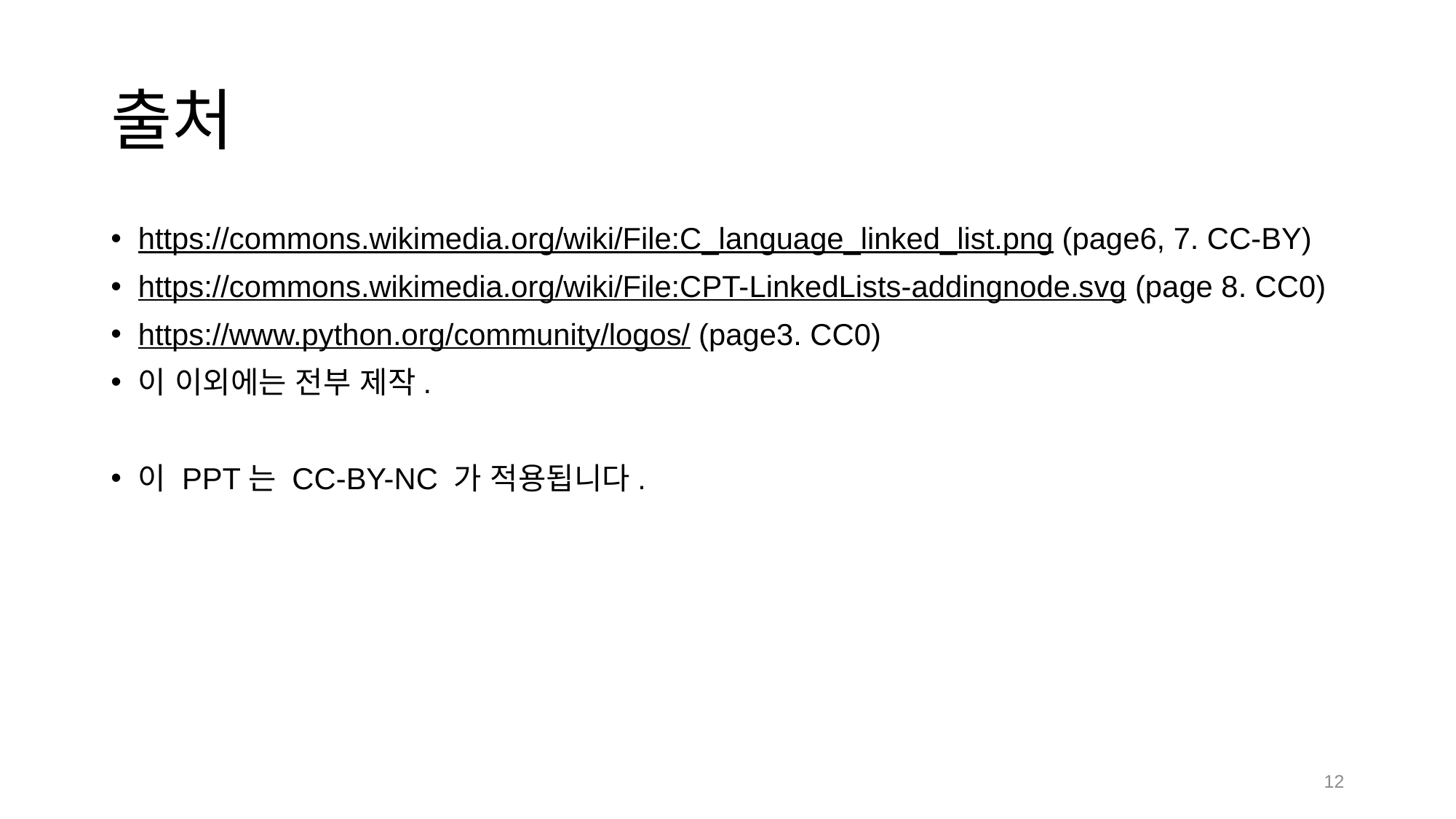

# 출처
https://commons.wikimedia.org/wiki/File:C_language_linked_list.png (page6, 7. CC-BY)
https://commons.wikimedia.org/wiki/File:CPT-LinkedLists-addingnode.svg (page 8. CC0)
https://www.python.org/community/logos/ (page3. CC0)
이 이외에는 전부 제작.

이 PPT는 CC-BY-NC 가 적용됩니다.

12